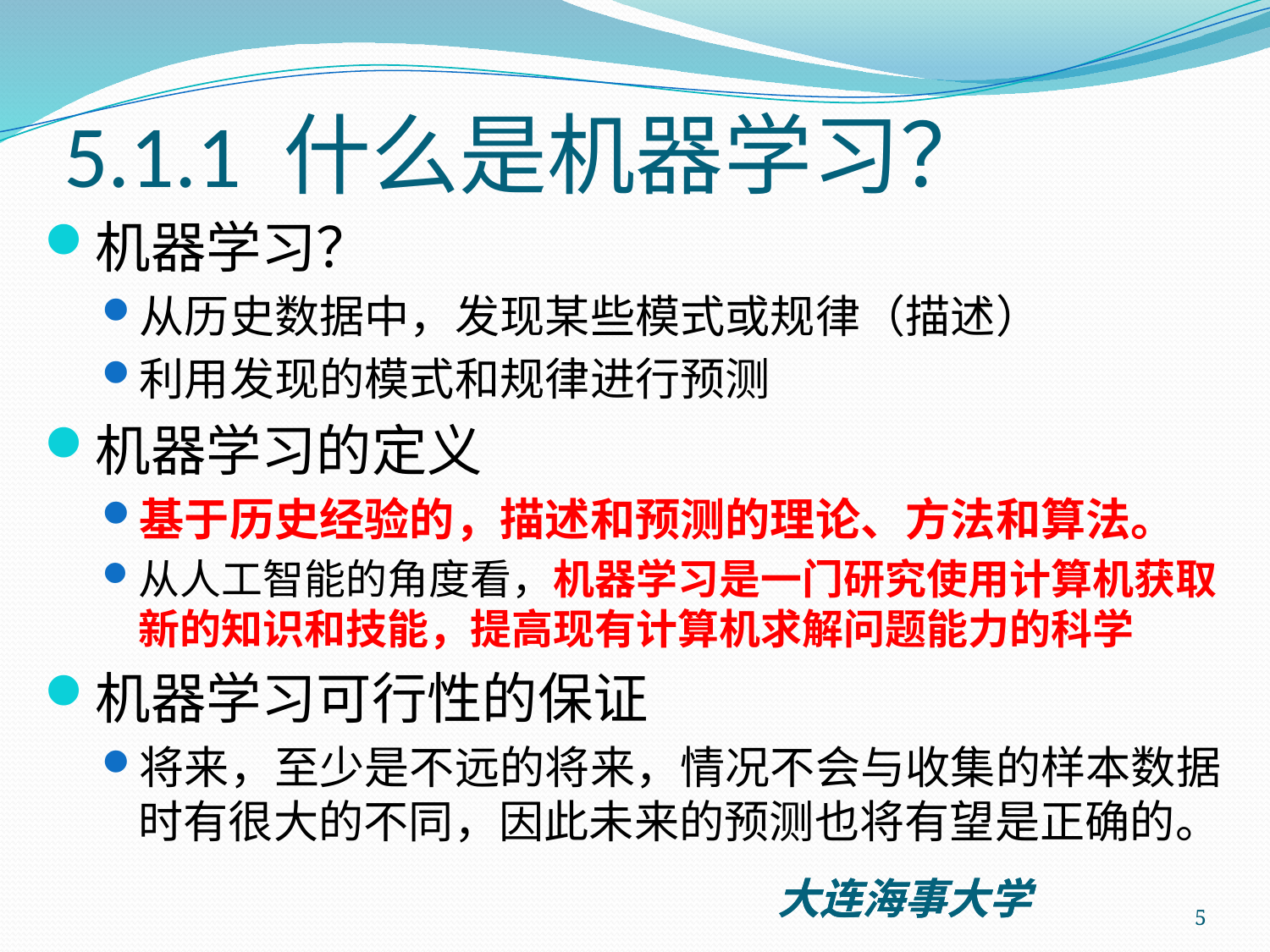

# 5.1.1 什么是机器学习？
机器学习？
从历史数据中，发现某些模式或规律（描述）
利用发现的模式和规律进行预测
机器学习的定义
基于历史经验的，描述和预测的理论、方法和算法。
从人工智能的角度看，机器学习是一门研究使用计算机获取新的知识和技能，提高现有计算机求解问题能力的科学
机器学习可行性的保证
将来，至少是不远的将来，情况不会与收集的样本数据时有很大的不同，因此未来的预测也将有望是正确的。

5